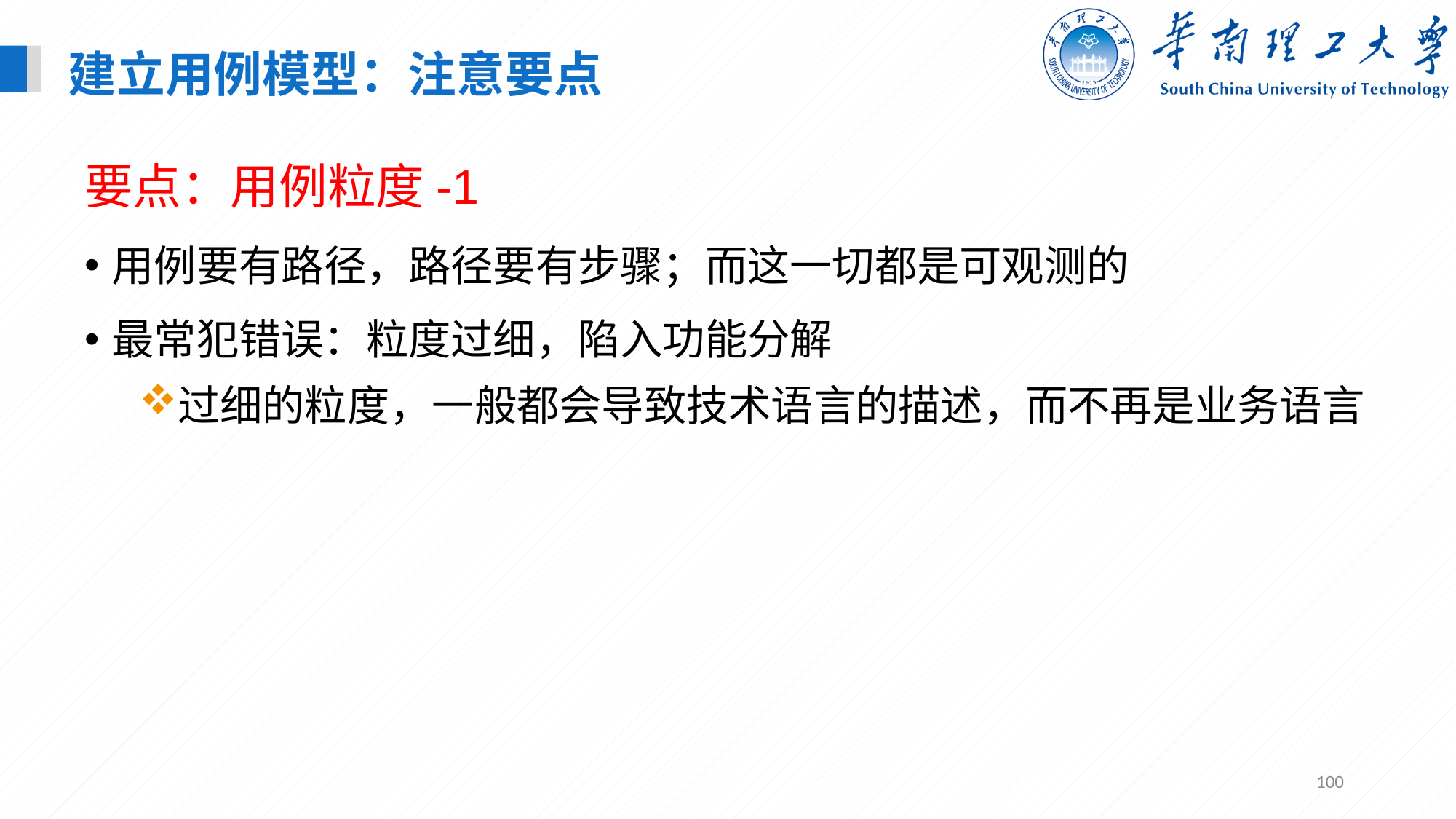

建立用例模型：注意要点
要点：用例粒度-1
用例要有路径，路径要有步骤；而这一切都是可观测的
最常犯错误：粒度过细，陷入功能分解
过细的粒度，一般都会导致技术语言的描述，而不再是业务语言
100